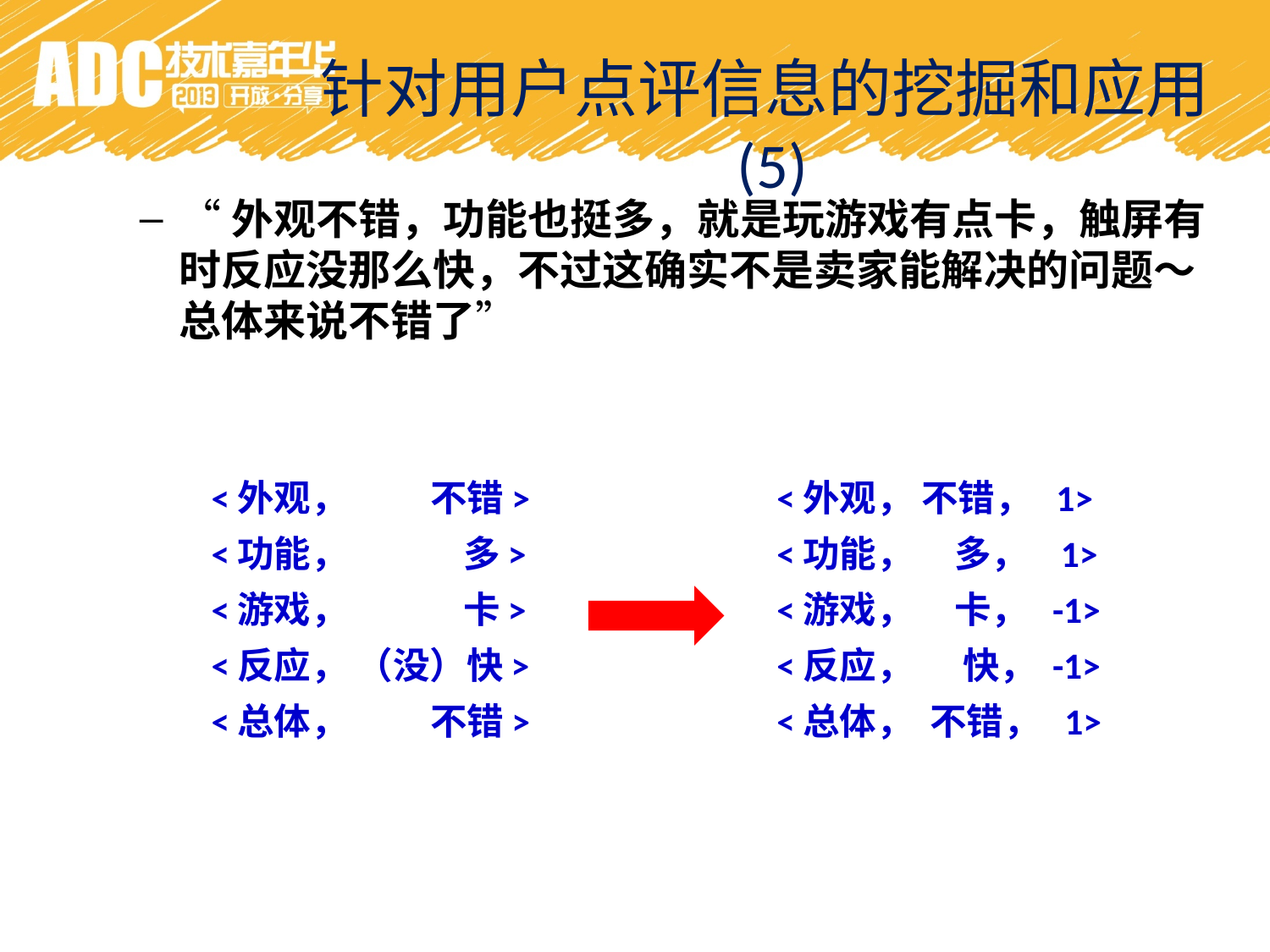

针对用户点评信息的挖掘和应用(5)
“外观不错，功能也挺多，就是玩游戏有点卡，触屏有时反应没那么快，不过这确实不是卖家能解决的问题～总体来说不错了”

<外观，          不错>
<功能，              多>
<游戏，              卡>
<反应， （没）快>
<总体，          不错>

<外观， 不错，  1>
<功能，     多，   1>
<游戏，     卡，  -1>
<反应，      快， -1>
<总体，  不错，  1>